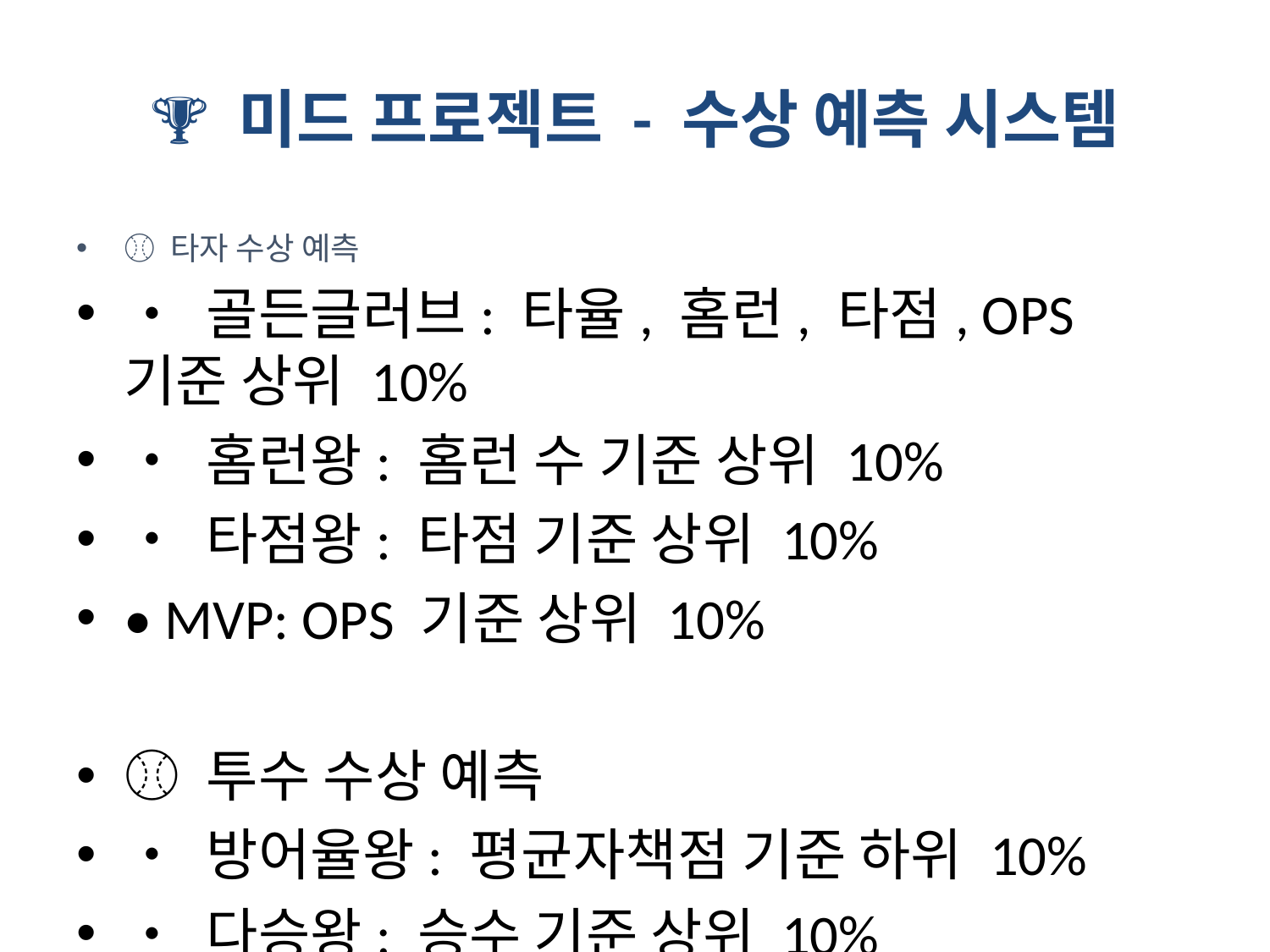

# 🏆 미드 프로젝트 - 수상 예측 시스템
⚾ 타자 수상 예측
• 골든글러브: 타율, 홈런, 타점, OPS 기준 상위 10%
• 홈런왕: 홈런 수 기준 상위 10%
• 타점왕: 타점 기준 상위 10%
• MVP: OPS 기준 상위 10%

⚾ 투수 수상 예측
• 방어율왕: 평균자책점 기준 하위 10%
• 다승왕: 승수 기준 상위 10%
• 세이브왕: 세이브 기준 상위 10%
• 삼진왕: 탈삼진 기준 상위 10%

📊 종합 수상 점수
• 0-4점 척도로 수상 가능성 정량화
• 포지션별 차별화된 평가 기준 적용
• 과거 수상 데이터 기반 검증